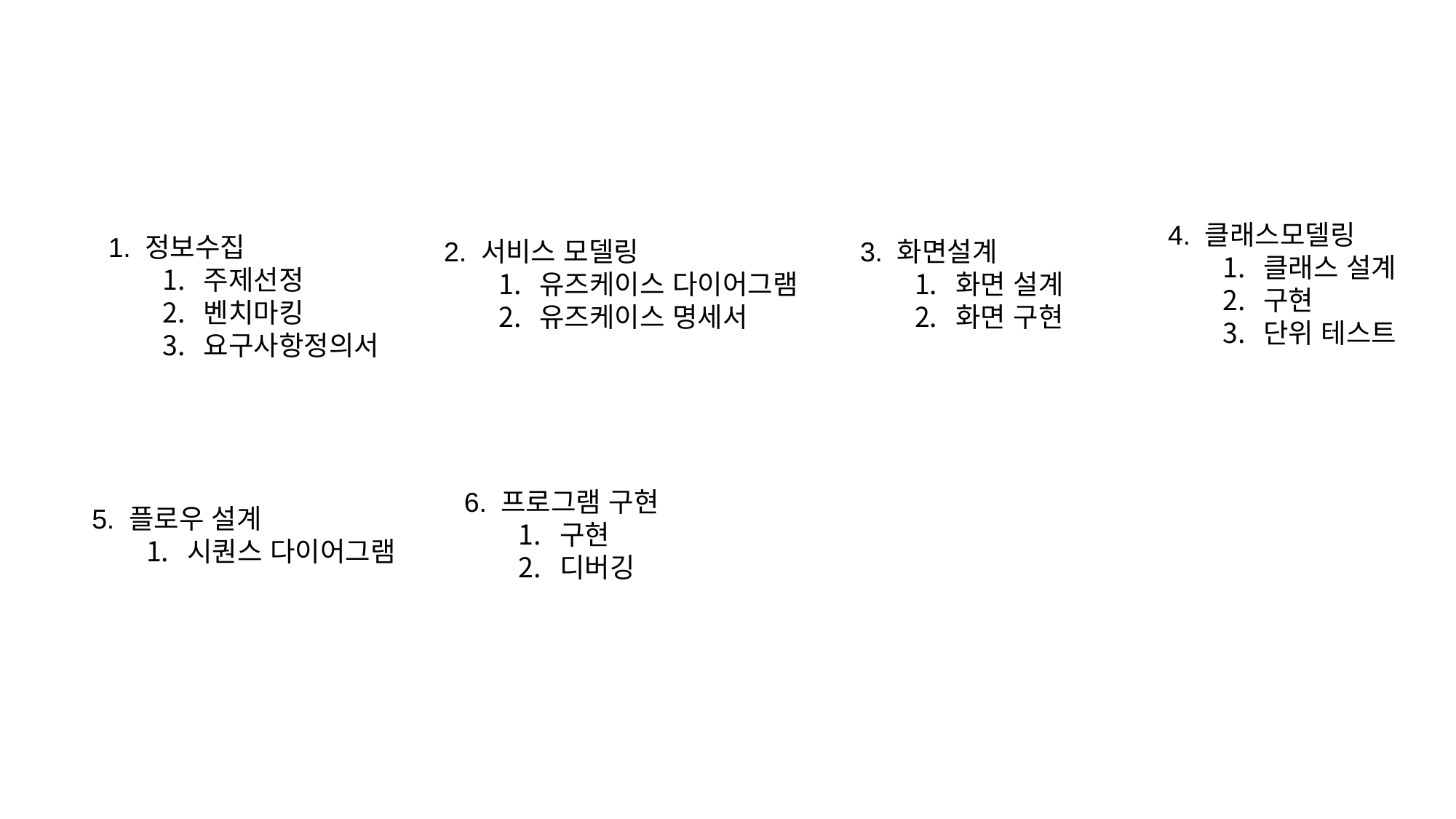

4. 클래스모델링
클래스 설계
구현
단위 테스트
1. 정보수집
주제선정
벤치마킹
요구사항정의서
2. 서비스 모델링
유즈케이스 다이어그램
유즈케이스 명세서
3. 화면설계
화면 설계
화면 구현
6. 프로그램 구현
구현
디버깅
5. 플로우 설계
시퀀스 다이어그램